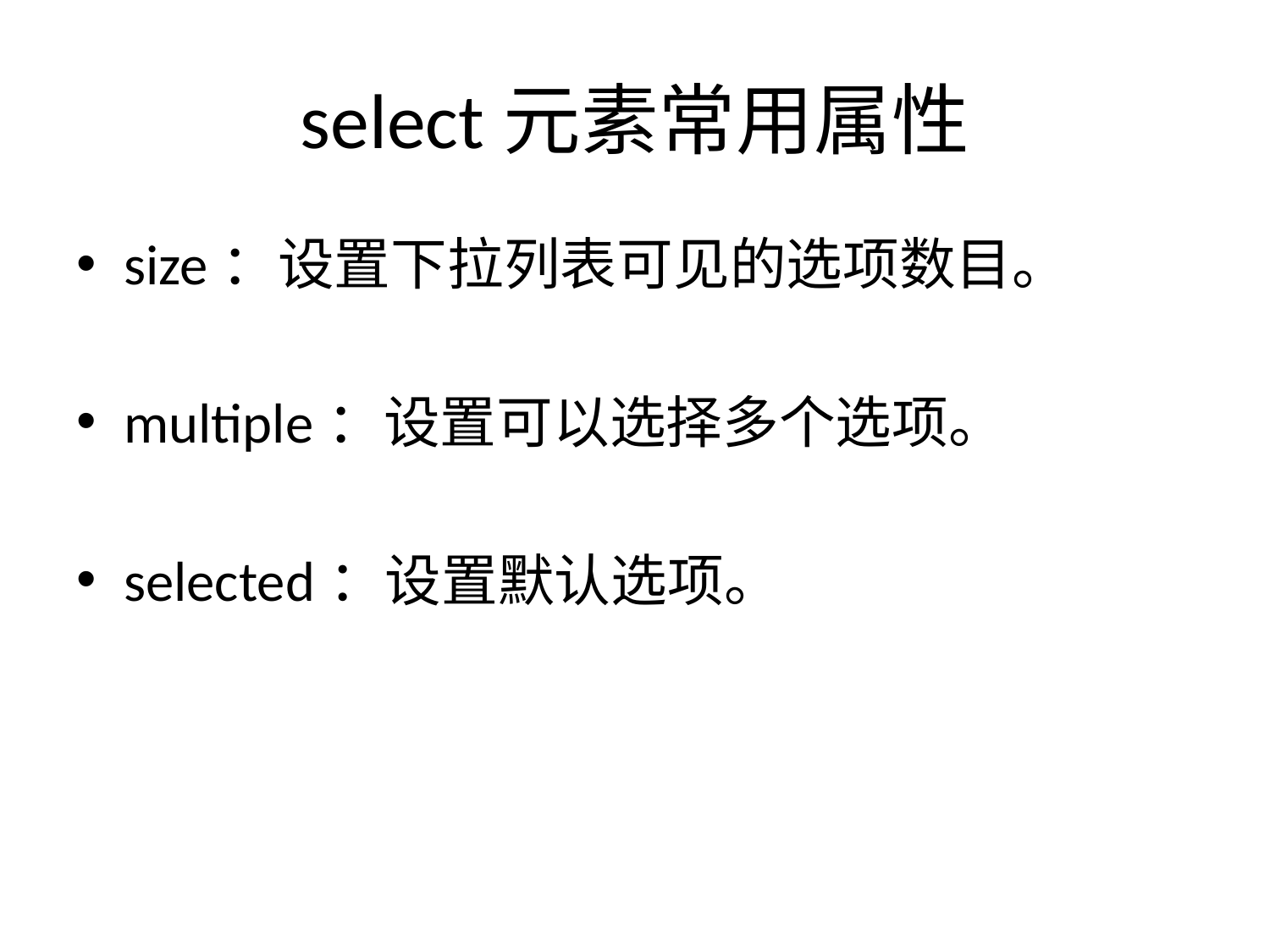

# select元素常用属性
size：设置下拉列表可见的选项数目。

multiple：设置可以选择多个选项。

selected：设置默认选项。